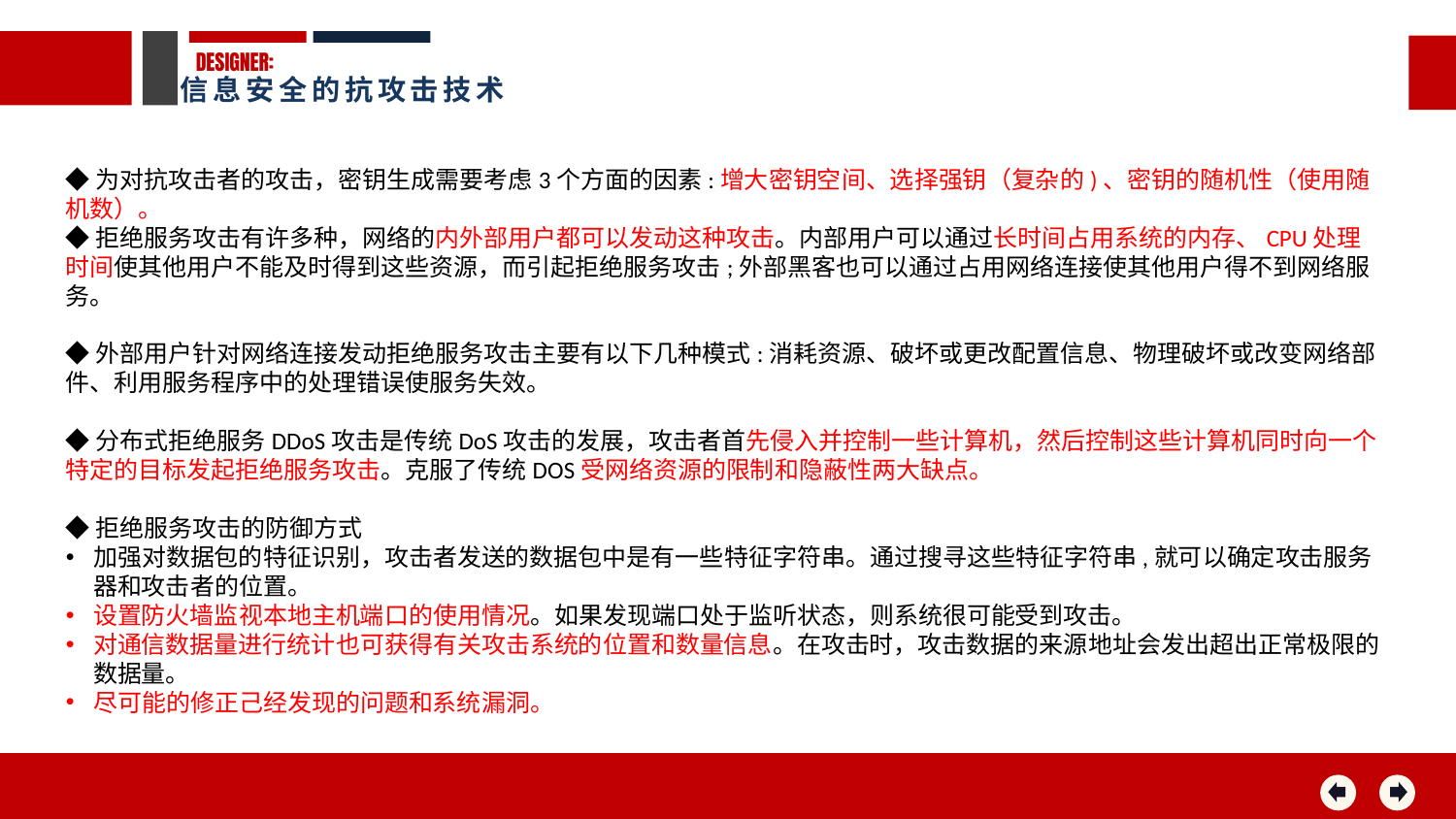

DESIGNER:
信息安全的抗攻击技术
◆为对抗攻击者的攻击，密钥生成需要考虑3个方面的因素:增大密钥空间、选择强钥（复杂的)、密钥的随机性（使用随机数）。
◆拒绝服务攻击有许多种，网络的内外部用户都可以发动这种攻击。内部用户可以通过长时间占用系统的内存、CPU处理时间使其他用户不能及时得到这些资源，而引起拒绝服务攻击;外部黑客也可以通过占用网络连接使其他用户得不到网络服务。

◆外部用户针对网络连接发动拒绝服务攻击主要有以下几种模式:消耗资源、破坏或更改配置信息、物理破坏或改变网络部件、利用服务程序中的处理错误使服务失效。

◆分布式拒绝服务DDoS攻击是传统DoS攻击的发展，攻击者首先侵入并控制一些计算机，然后控制这些计算机同时向一个特定的目标发起拒绝服务攻击。克服了传统DOS受网络资源的限制和隐蔽性两大缺点。

◆拒绝服务攻击的防御方式
加强对数据包的特征识别，攻击者发送的数据包中是有一些特征字符串。通过搜寻这些特征字符串,就可以确定攻击服务器和攻击者的位置。
设置防火墙监视本地主机端口的使用情况。如果发现端口处于监听状态，则系统很可能受到攻击。
对通信数据量进行统计也可获得有关攻击系统的位置和数量信息。在攻击时，攻击数据的来源地址会发出超出正常极限的数据量。
尽可能的修正己经发现的问题和系统漏洞。